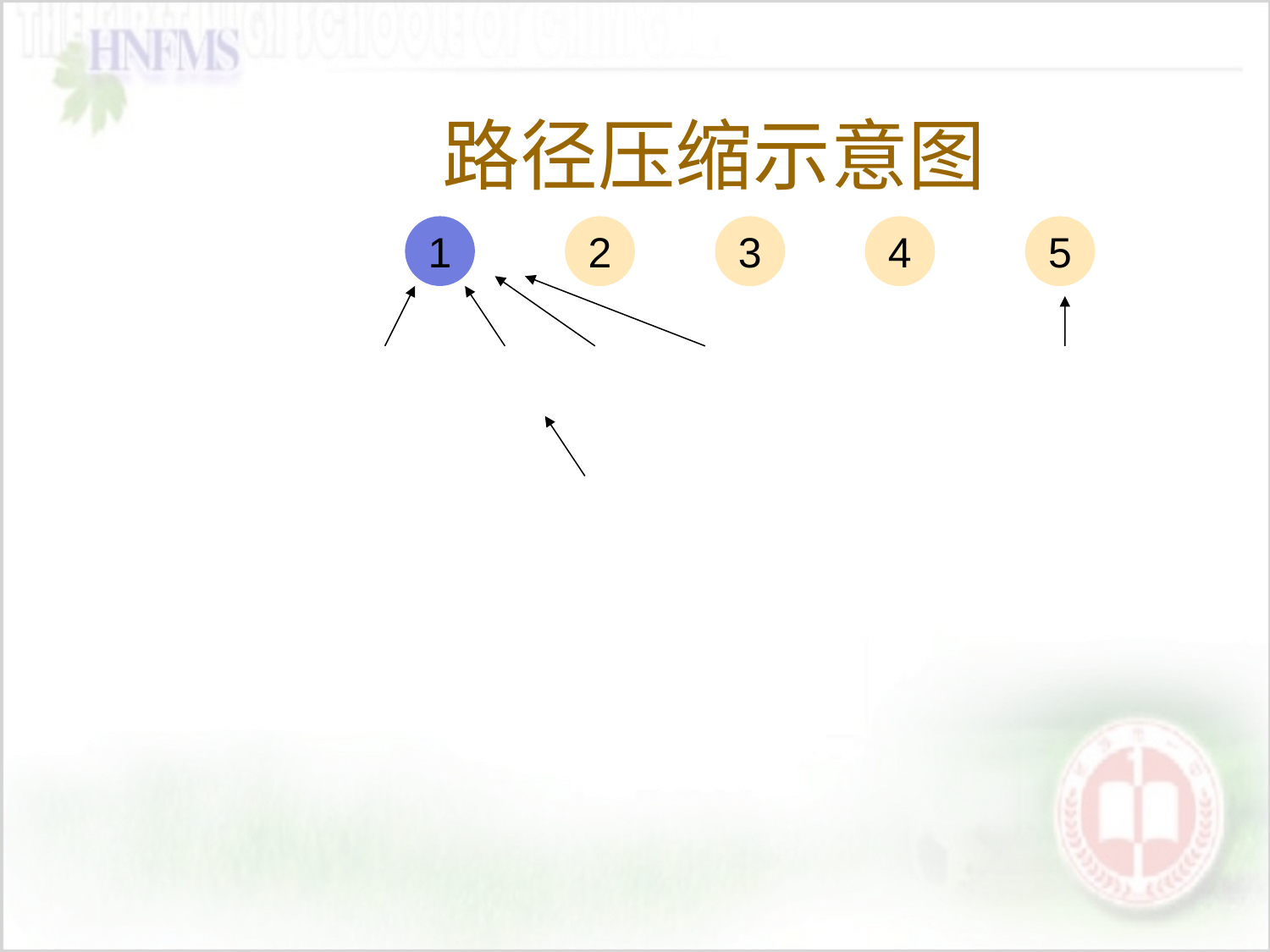

# 路径压缩示意图
1
2
3
4
5